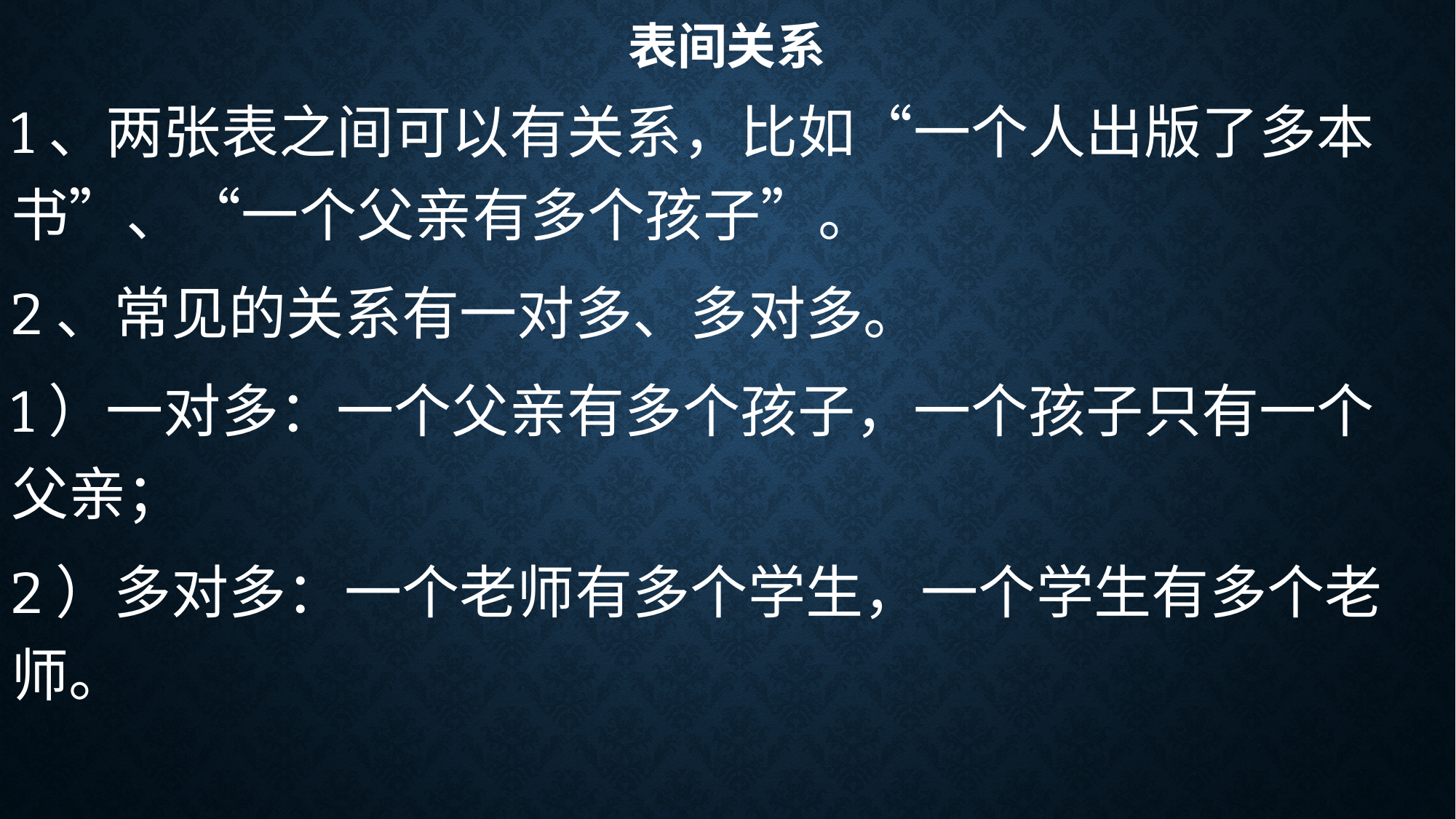

# 表间关系
1、两张表之间可以有关系，比如“一个人出版了多本书”、“一个父亲有多个孩子”。
2、常见的关系有一对多、多对多。
1）一对多：一个父亲有多个孩子，一个孩子只有一个父亲；
2）多对多：一个老师有多个学生，一个学生有多个老师。